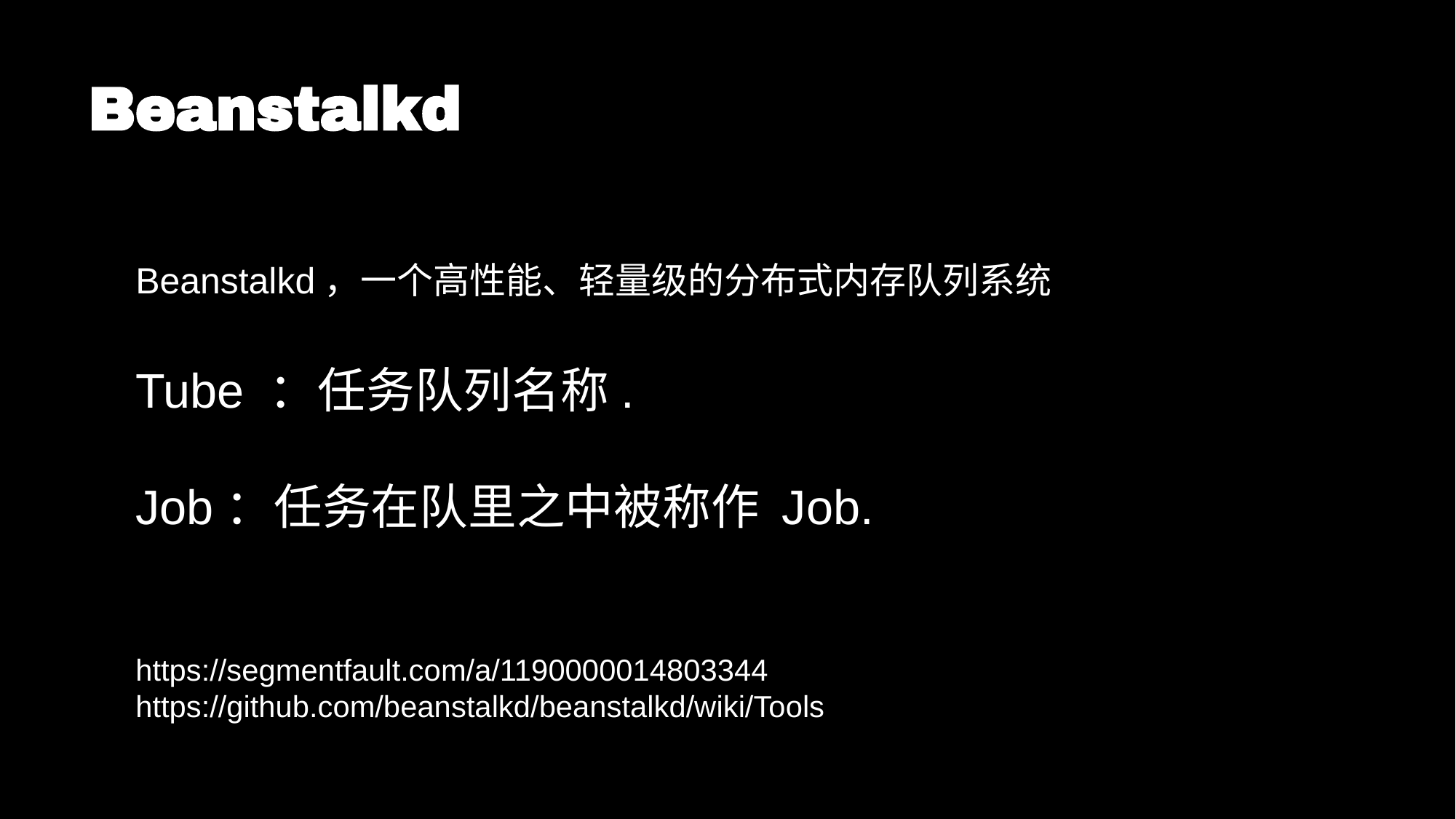

# Beanstalkd
Beanstalkd，一个高性能、轻量级的分布式内存队列系统

Tube ：任务队列名称.

Job：任务在队里之中被称作 Job.

https://segmentfault.com/a/1190000014803344
https://github.com/beanstalkd/beanstalkd/wiki/Tools